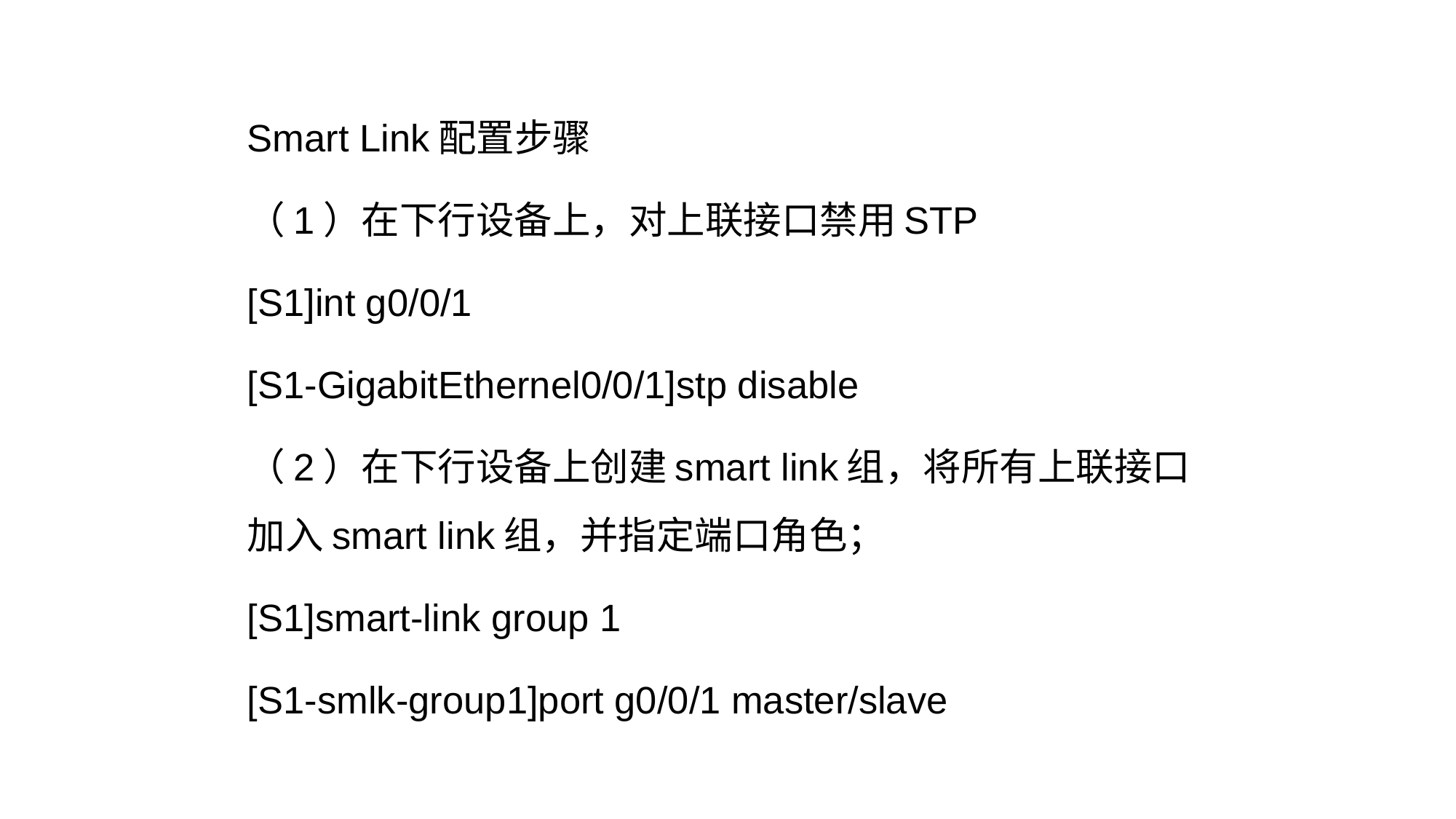

Smart Link配置步骤
（1）在下行设备上，对上联接口禁用STP
[S1]int g0/0/1
[S1-GigabitEthernel0/0/1]stp disable
（2）在下行设备上创建smart link组，将所有上联接口加入smart link组，并指定端口角色；
[S1]smart-link group 1
[S1-smlk-group1]port g0/0/1 master/slave